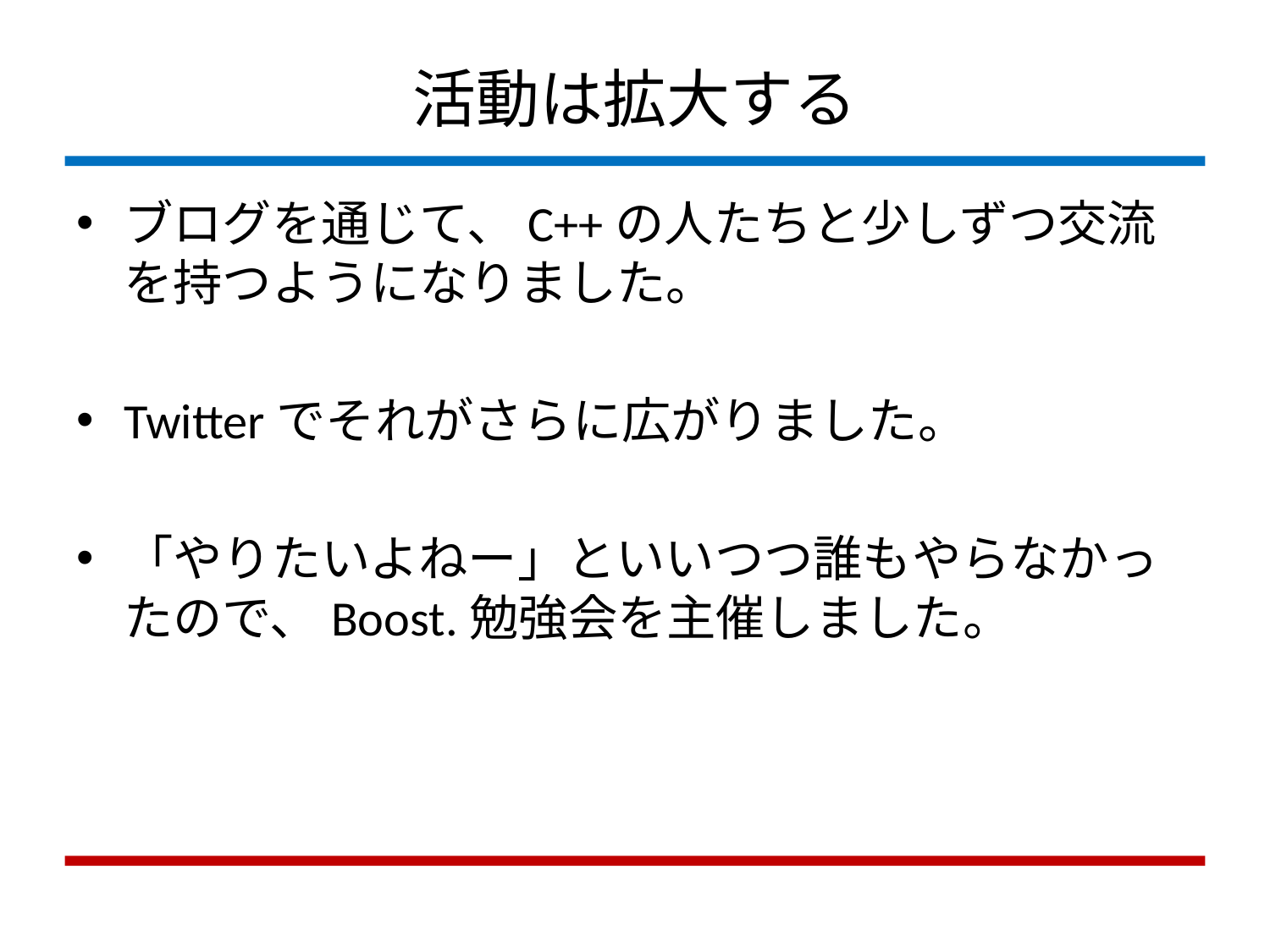

# 活動は拡大する
ブログを通じて、C++の人たちと少しずつ交流を持つようになりました。

Twitterでそれがさらに広がりました。

「やりたいよねー」といいつつ誰もやらなかったので、Boost.勉強会を主催しました。